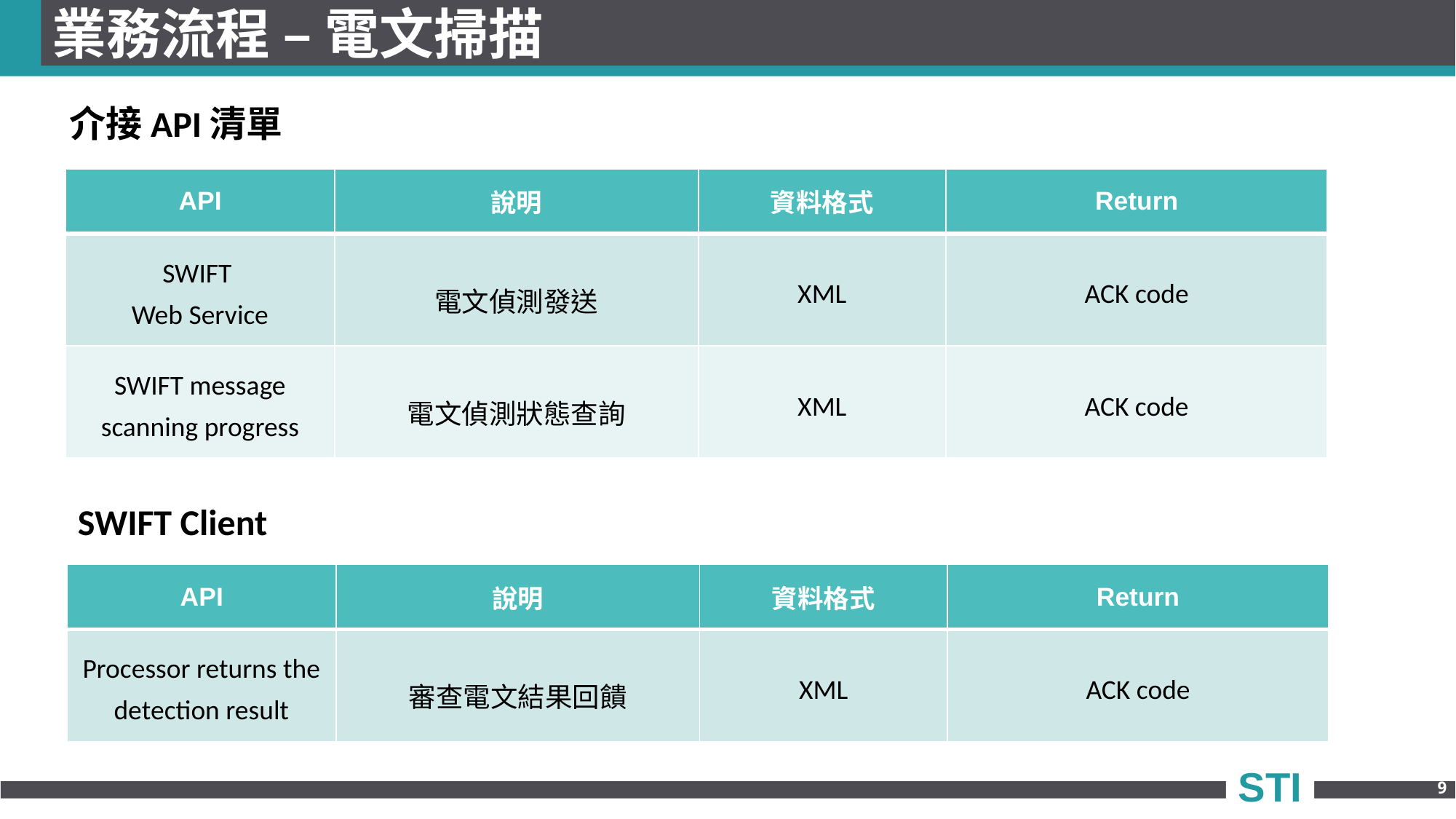

# 業務流程 – 電文掃描
介接API清單
| API | 說明 | 資料格式 | Return |
| --- | --- | --- | --- |
| SWIFT Web Service | 電文偵測發送 | XML | ACK code |
| SWIFT message scanning progress | 電文偵測狀態查詢 | XML | ACK code |
SWIFT Client
| API | 說明 | 資料格式 | Return |
| --- | --- | --- | --- |
| Processor returns the detection result | 審查電文結果回饋 | XML | ACK code |
9